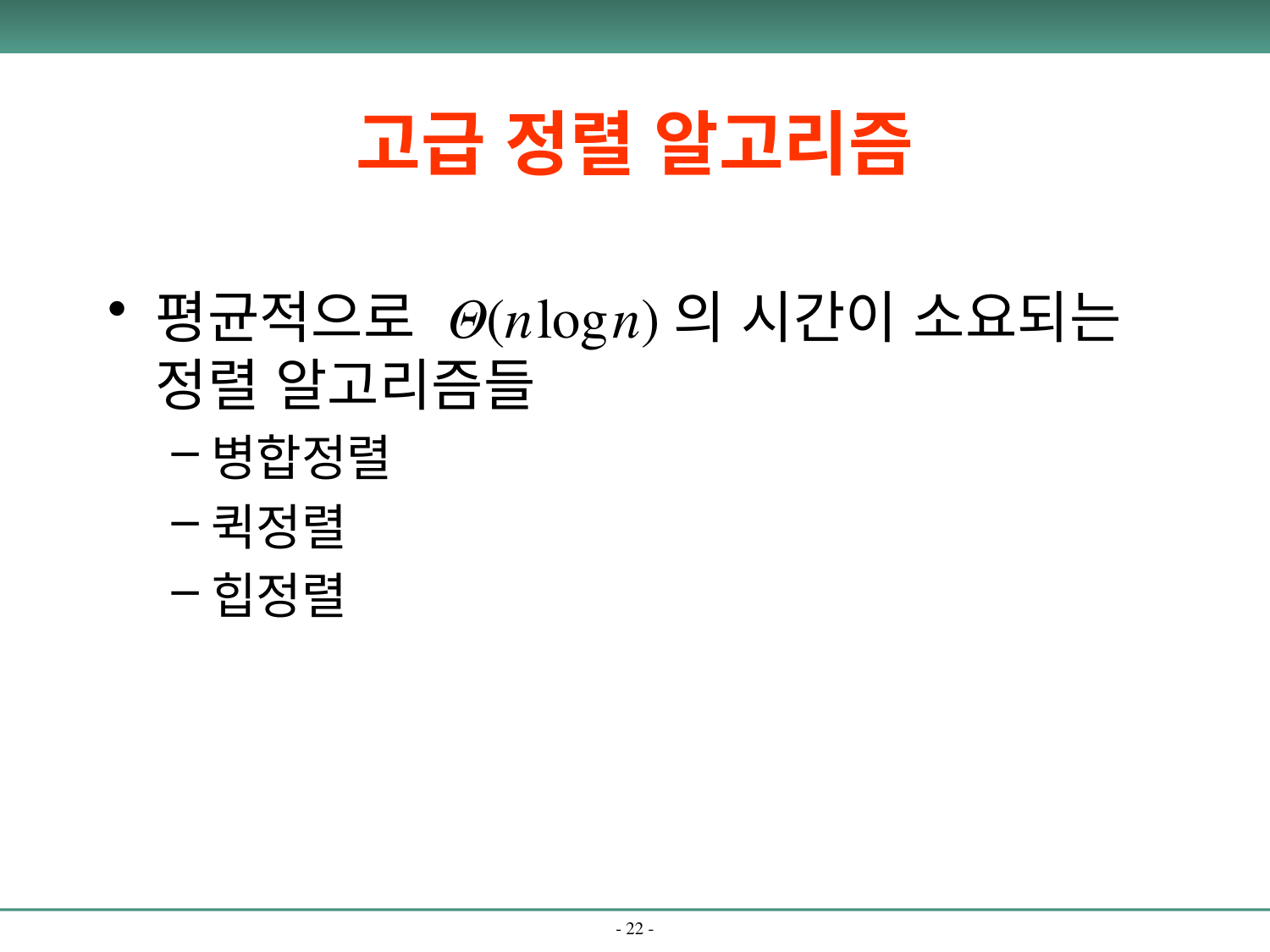

# 고급 정렬 알고리즘
평균적으로 Θ(n log n)의 시간이 소요되는 정렬 알고리즘들
병합정렬
퀵정렬
힙정렬